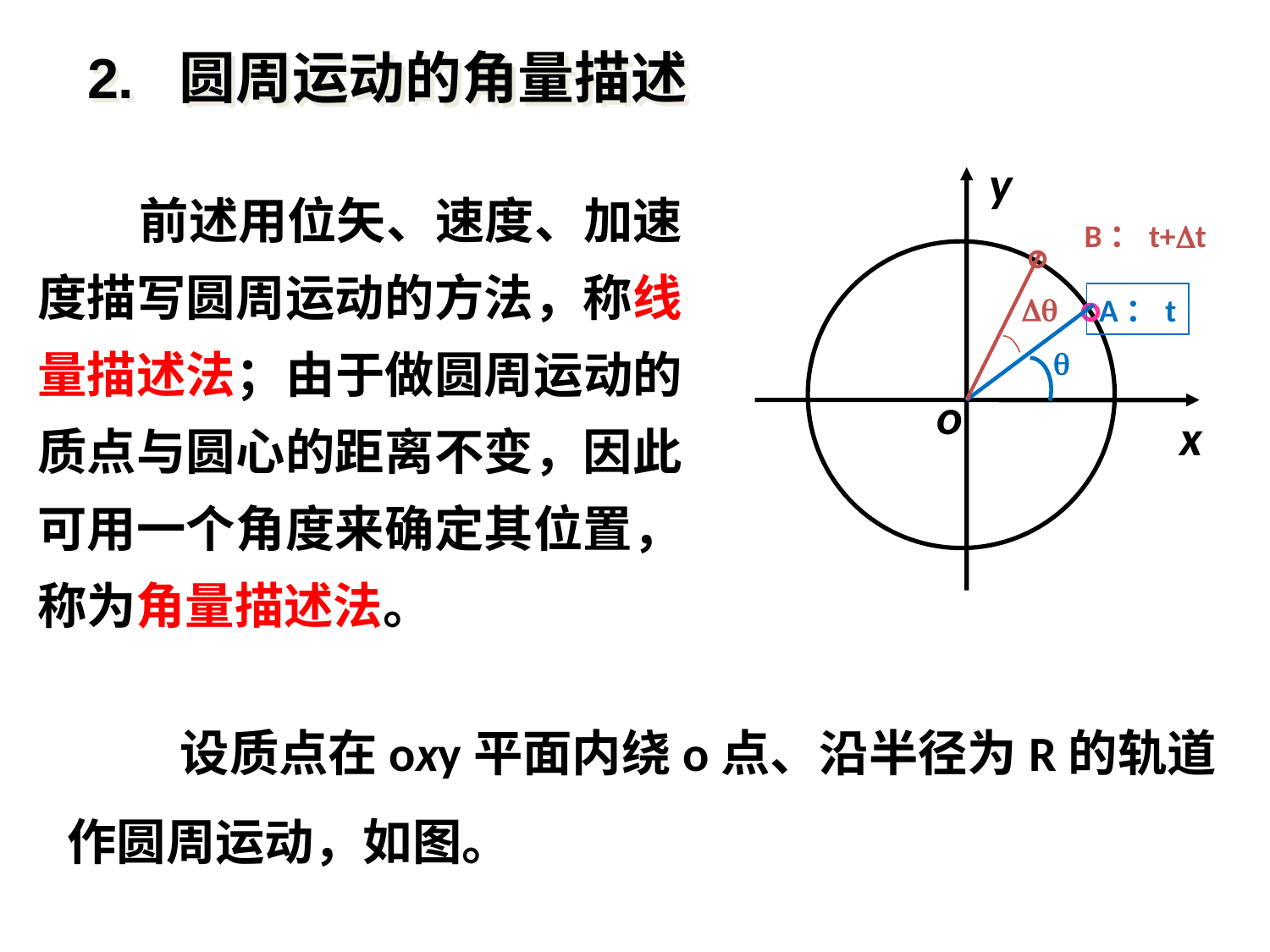

2.  圆周运动的角量描述
y

o

x
B：t+Δt

Δθ

A：t

θ

        前述用位矢、速度、加速度描写圆周运动的方法，称线量描述法；由于做圆周运动的质点与圆心的距离不变，因此可用一个角度来确定其位置，称为角量描述法。
         设质点在oxy平面内绕o点、沿半径为R的轨道作圆周运动，如图。